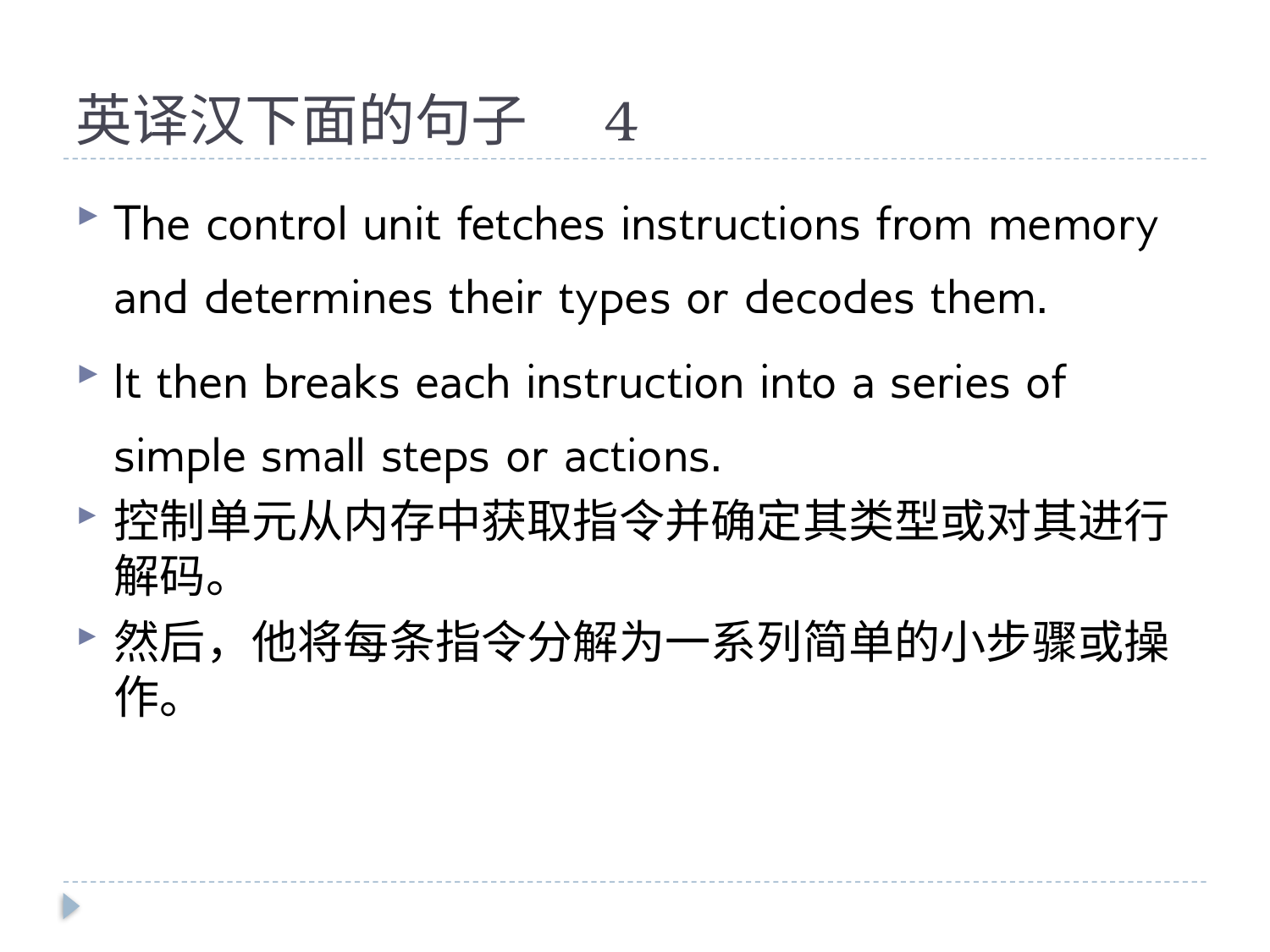

# 英译汉下面的句子    4
The control unit fetches instructions from memory and determines their types or decodes them.
It then breaks each instruction into a series of simple small steps or actions.
控制单元从内存中获取指令并确定其类型或对其进行解码。
然后，他将每条指令分解为一系列简单的小步骤或操作。